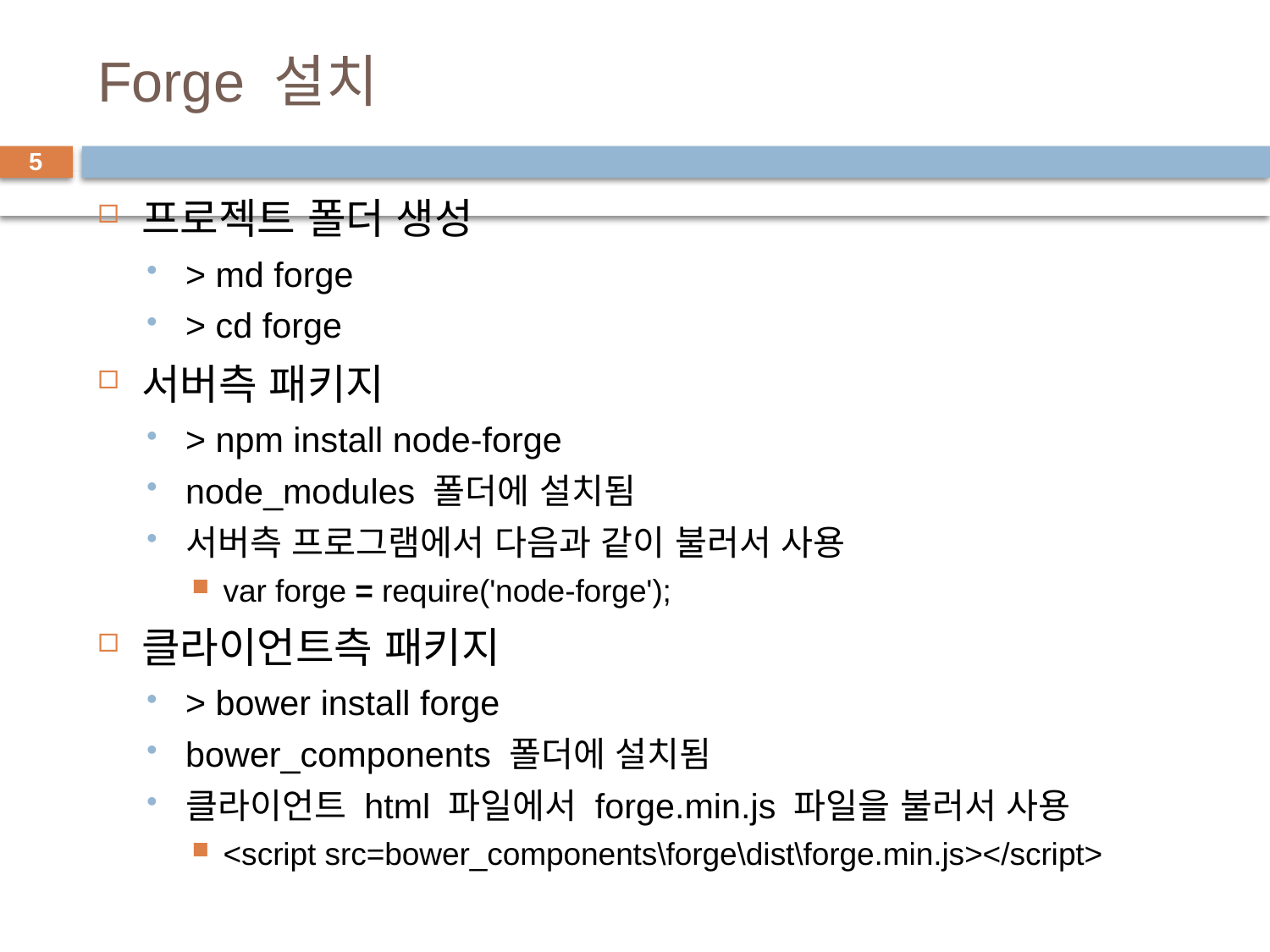

# Forge 설치
5
프로젝트 폴더 생성
> md forge
> cd forge
서버측 패키지
> npm install node-forge
node_modules 폴더에 설치됨
서버측 프로그램에서 다음과 같이 불러서 사용
var forge = require('node-forge');
클라이언트측 패키지
> bower install forge
bower_components 폴더에 설치됨
클라이언트 html 파일에서 forge.min.js 파일을 불러서 사용
<script src=bower_components\forge\dist\forge.min.js></script>